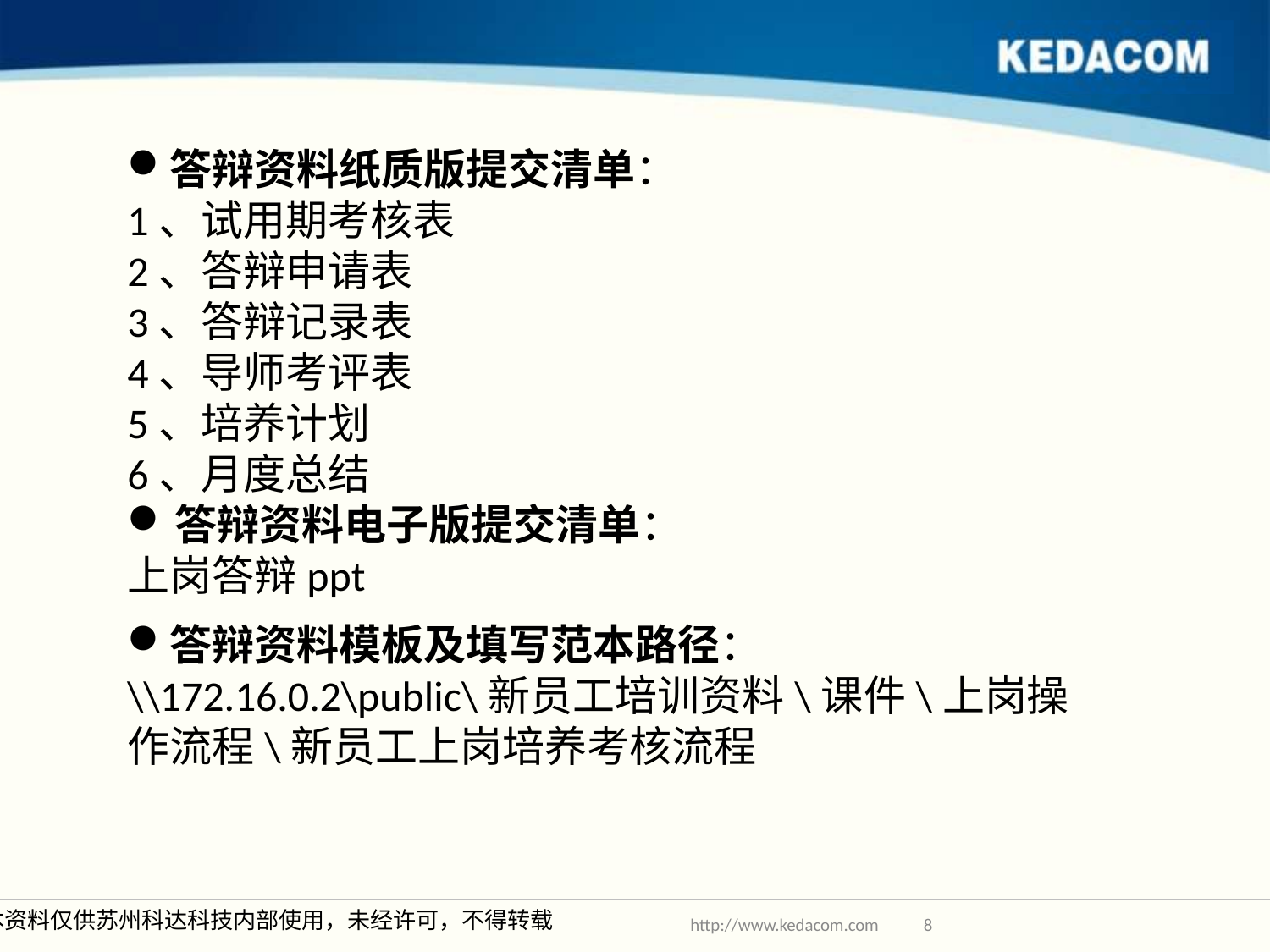

答辩资料纸质版提交清单：
1、试用期考核表
2、答辩申请表
3、答辩记录表
4、导师考评表
5、培养计划
6、月度总结
答辩资料电子版提交清单：
上岗答辩ppt
答辩资料模板及填写范本路径：
\\172.16.0.2\public\新员工培训资料\课件\上岗操作流程\新员工上岗培养考核流程